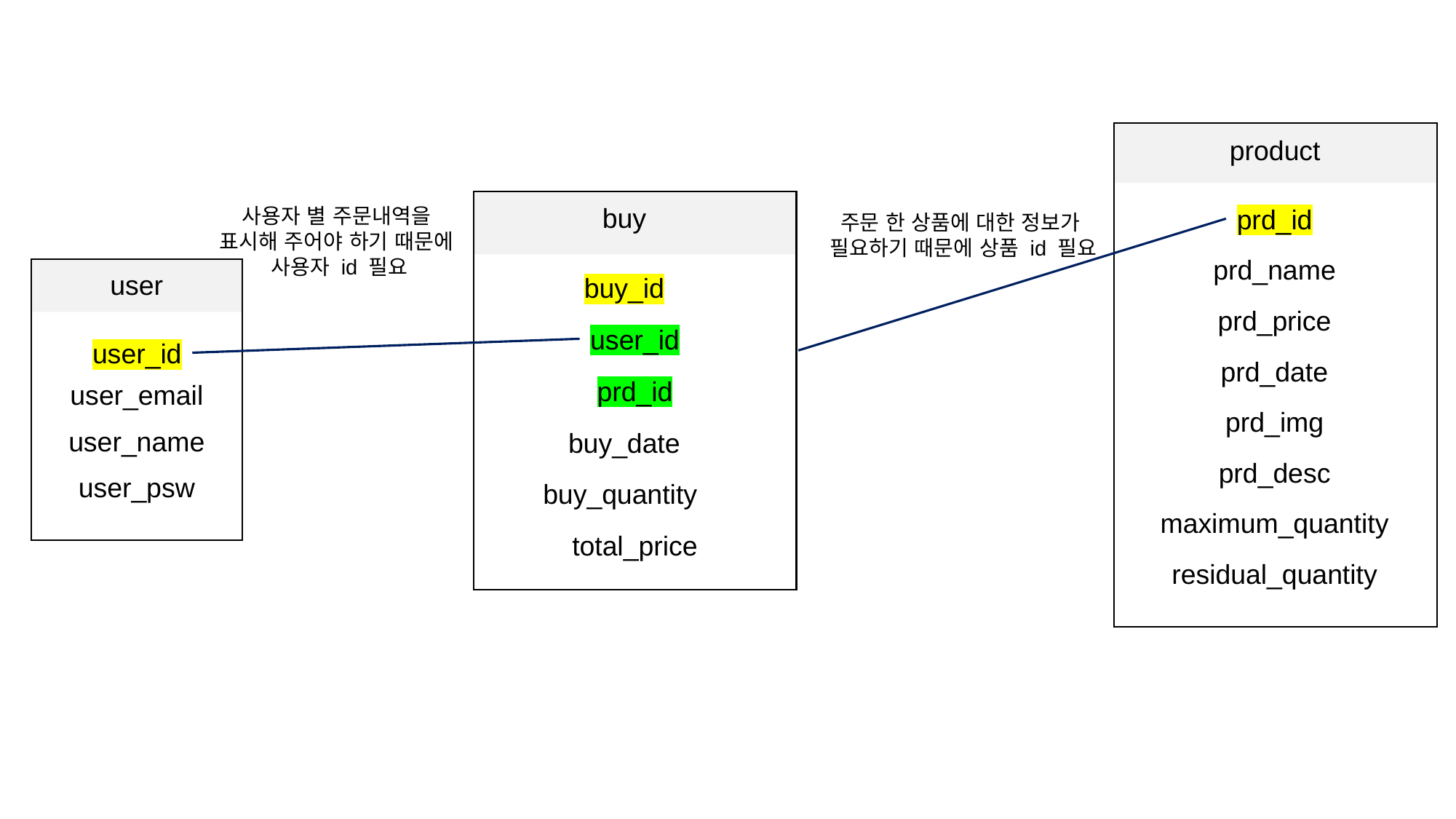

product
prd_id
prd_name
prd_price
prd_date
prd_img
prd_desc
maximum_quantity
residual_quantity

buy
buy_id
user_id
prd_id
buy_date
buy_quantity
total_price
사용자 별 주문내역을
표시해 주어야 하기 때문에
사용자 id 필요
주문 한 상품에 대한 정보가
필요하기 때문에 상품 id 필요

user
user_id
user_email
user_name
user_psw